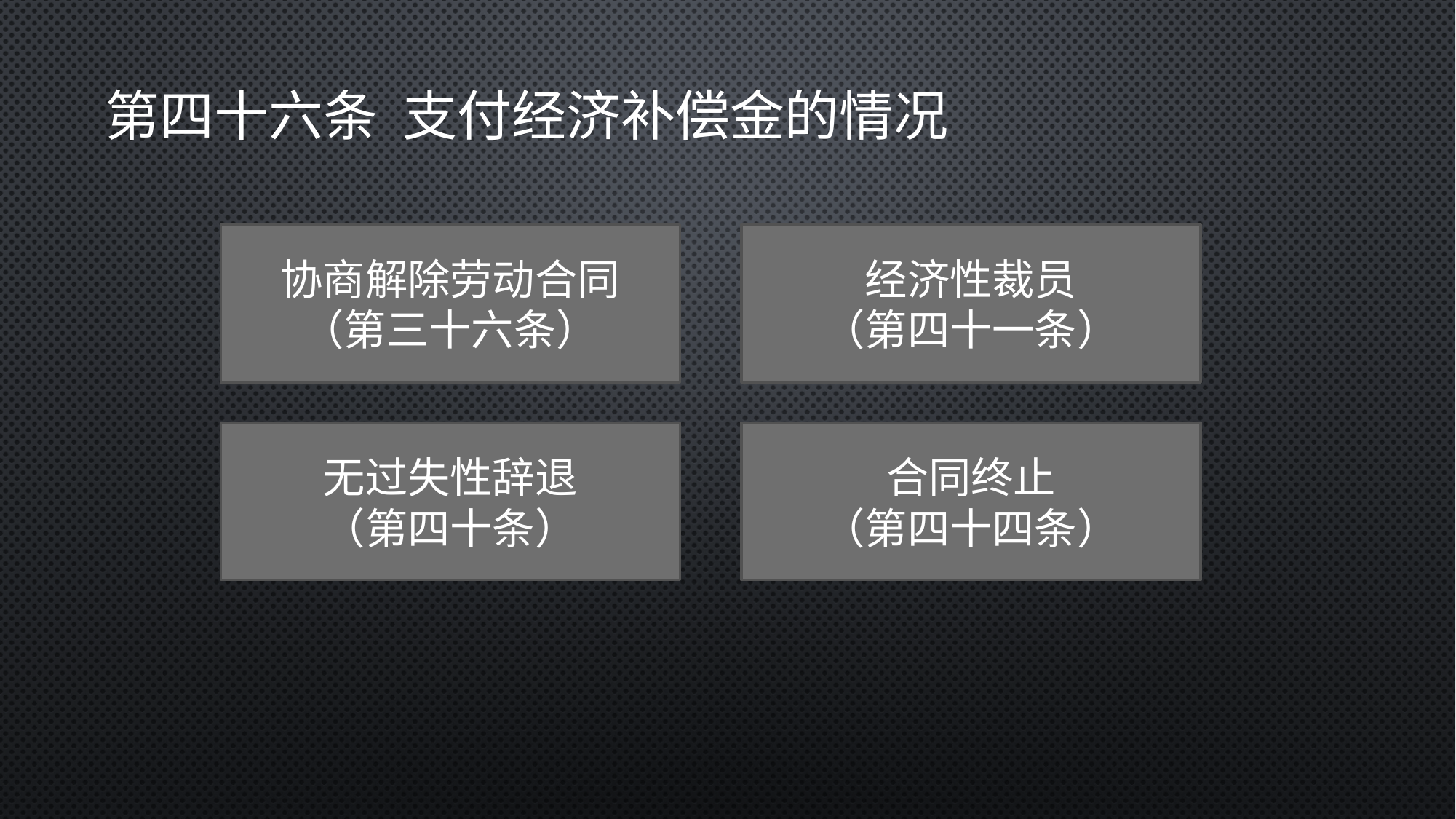

第四十六条  支付经济补偿金的情况
经济性裁员
（第四十一条）
协商解除劳动合同
（第三十六条）
无过失性辞退
（第四十条）
合同终止
（第四十四条）